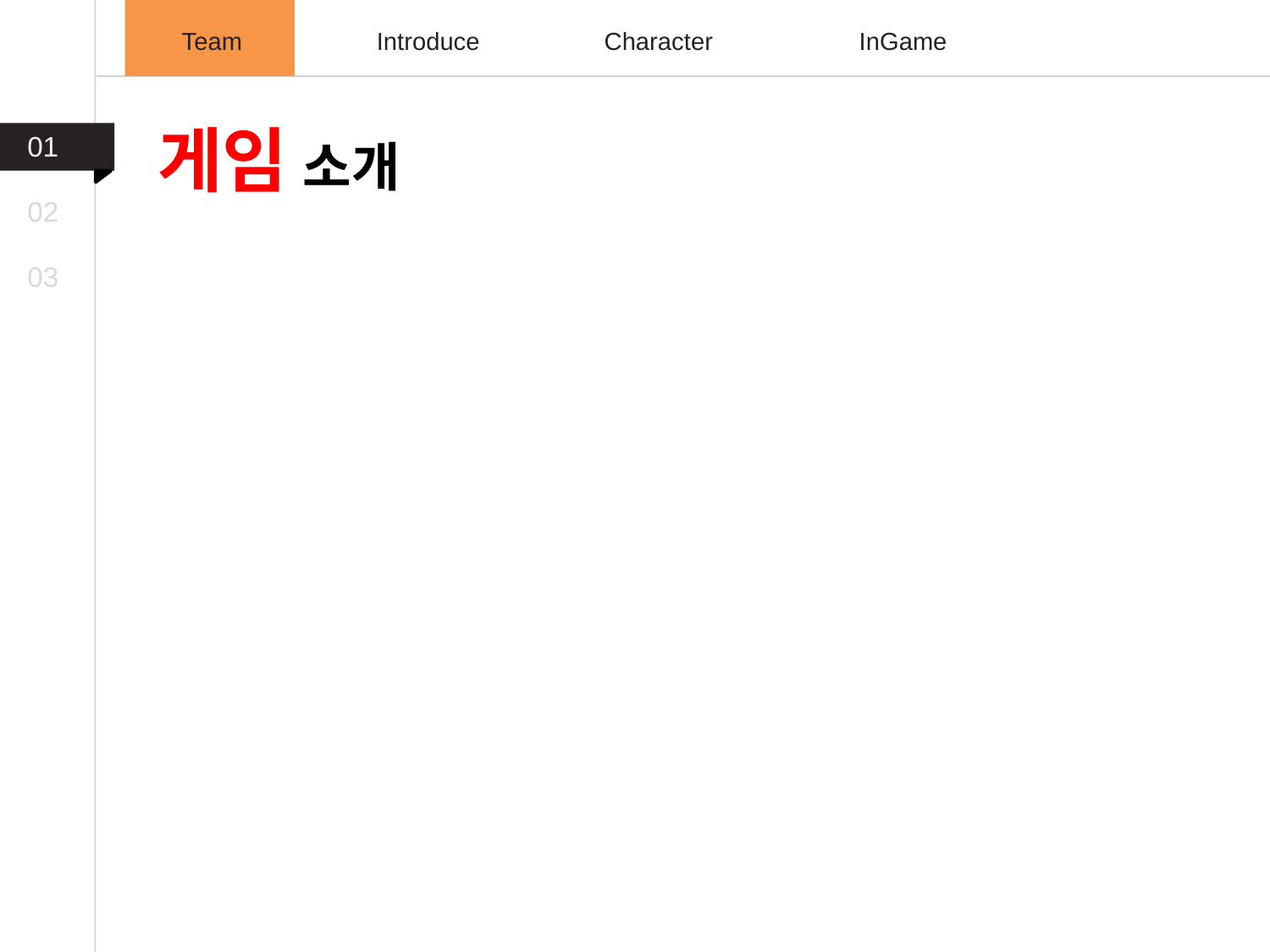

InGame
Team
Introduce
Character
게임 소개
01

02
03